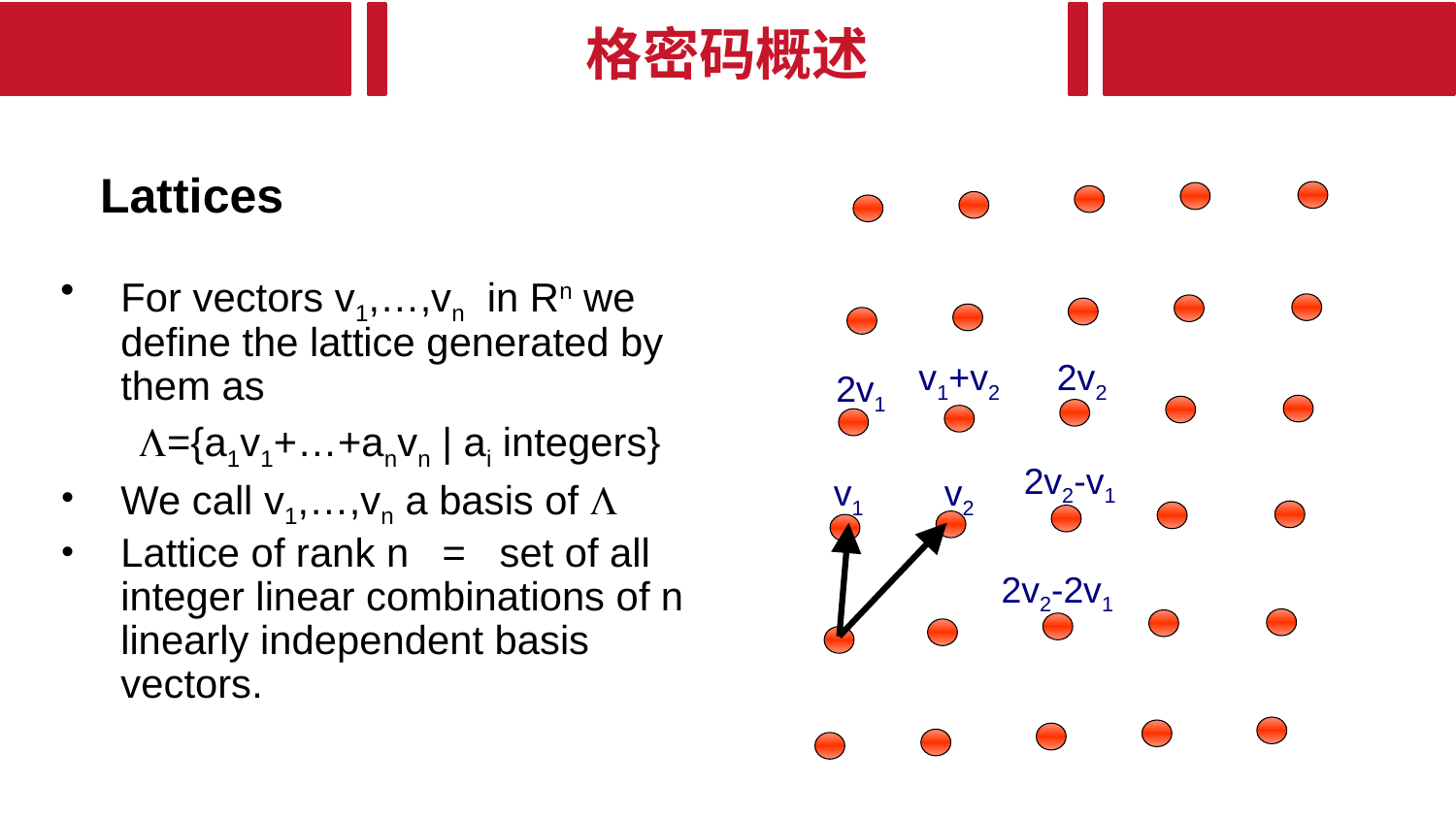

格密码概述
Lattices

v1+v2
2v2
2v1
2v2-v1
v1
v2

2v2-2v1

For vectors v1,…,vn  in Rn we define the lattice generated by them as
       Λ={a1v1+…+anvn | ai integers}
We call v1,…,vn a basis of Λ
Lattice of rank n   =   set of all integer linear combinations of n linearly independent basis vectors.